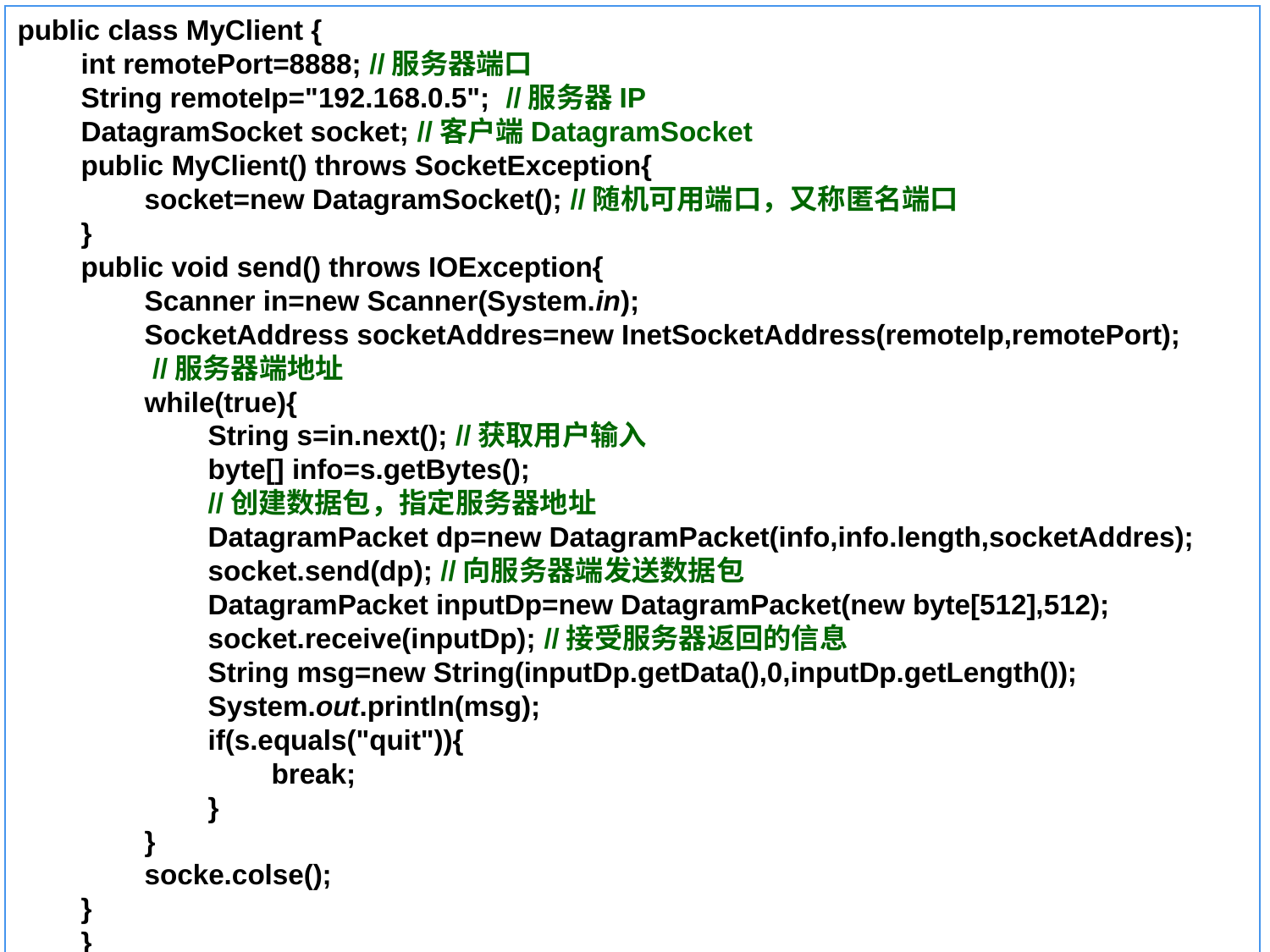

public class MyClient {
int remotePort=8888; //服务器端口
String remoteIp="192.168.0.5";  //服务器IP
DatagramSocket socket; //客户端DatagramSocket
public MyClient() throws SocketException{
socket=new DatagramSocket(); //随机可用端口，又称匿名端口
}
public void send() throws IOException{
Scanner in=new Scanner(System.in);
SocketAddress socketAddres=new InetSocketAddress(remoteIp,remotePort);
 //服务器端地址
while(true){
String s=in.next(); //获取用户输入
byte[] info=s.getBytes();
//创建数据包，指定服务器地址
DatagramPacket dp=new DatagramPacket(info,info.length,socketAddres);
socket.send(dp); //向服务器端发送数据包
DatagramPacket inputDp=new DatagramPacket(new byte[512],512);
socket.receive(inputDp); //接受服务器返回的信息
String msg=new String(inputDp.getData(),0,inputDp.getLength());
System.out.println(msg);
if(s.equals("quit")){
break;
}
}
socke.colse();
}
}